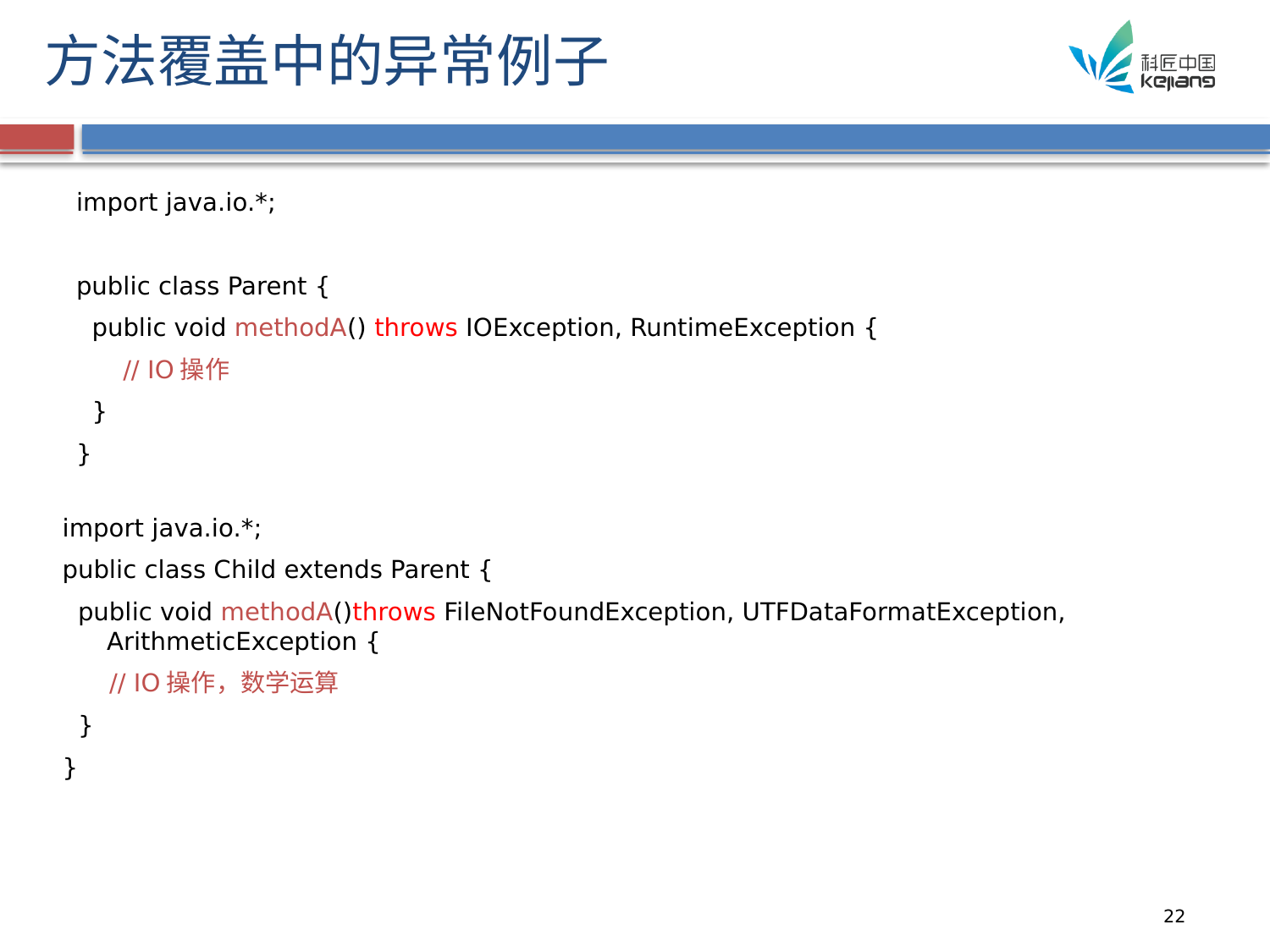

# 方法覆盖中的异常例子
import java.io.*;

public class Parent {
  public void methodA() throws IOException, RuntimeException {
      // IO操作
  }
}
import java.io.*;
public class Child extends Parent {
  public void methodA()throws FileNotFoundException, UTFDataFormatException,	      ArithmeticException {
      // IO操作，数学运算
  }
}

22